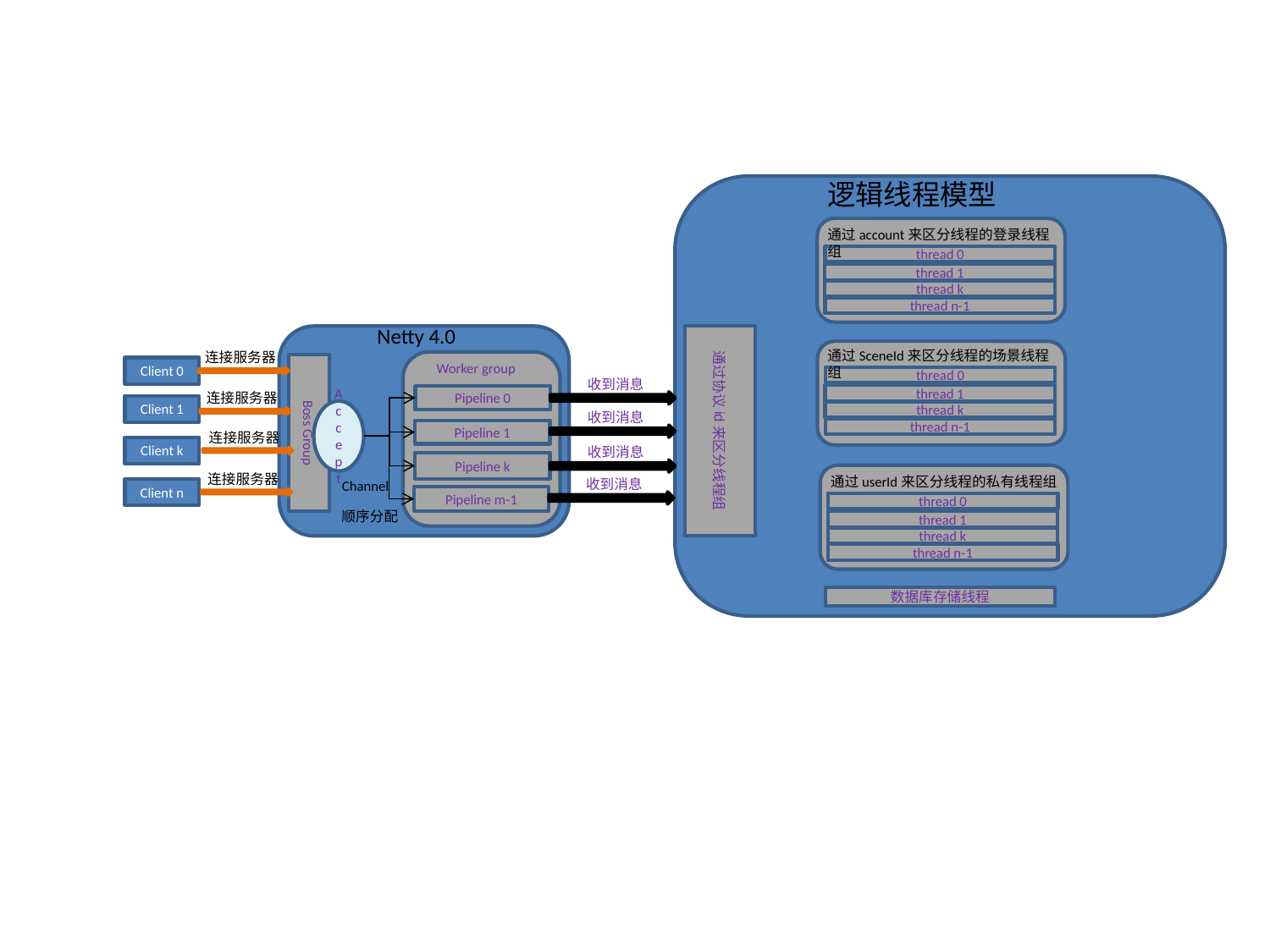

逻辑线程模型

通过account来区分线程的登录线程组
thread 0
thread 1
thread k
thread n-1
Netty 4.0

通过协议id来区分线程组
通过SceneId来区分线程的场景线程组

连接服务器

Worker group
Boss Group
Client 0
thread 0

收到消息
连接服务器
thread 1
Pipeline 0

Client 1
Accept
thread k
收到消息

thread n-1
Pipeline 1
连接服务器

Client k
收到消息

Pipeline k

连接服务器

通过userId来区分线程的私有线程组
收到消息
Channel
Client n
Pipeline m-1

thread 0
顺序分配
thread 1
thread k
thread n-1
数据库存储线程